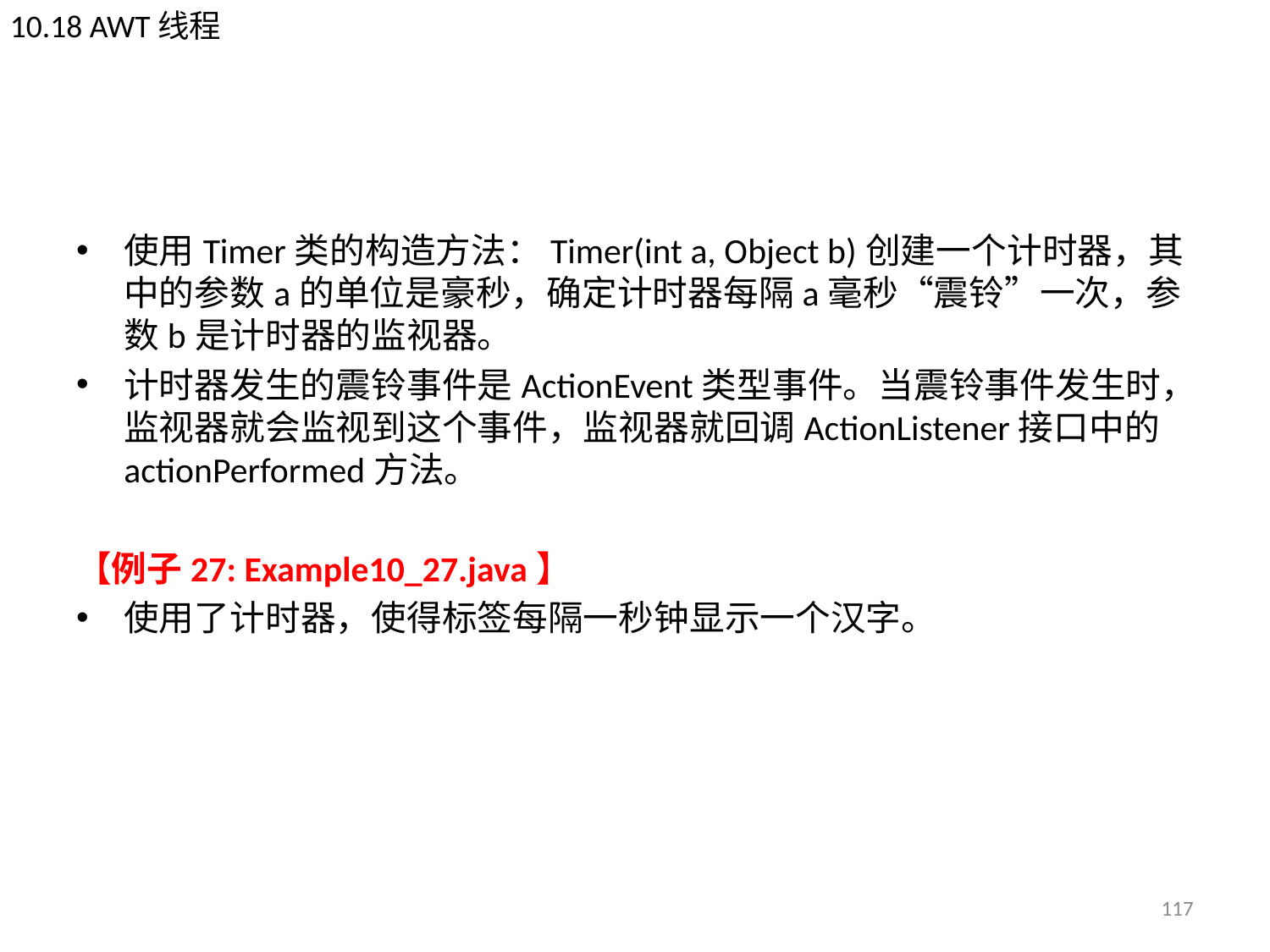

10.18 AWT线程
#
使用Timer类的构造方法：Timer(int a, Object b)创建一个计时器，其中的参数a的单位是豪秒，确定计时器每隔a毫秒“震铃”一次，参数b是计时器的监视器。
计时器发生的震铃事件是ActionEvent类型事件。当震铃事件发生时，监视器就会监视到这个事件，监视器就回调ActionListener接口中的actionPerformed方法。

【例子27: Example10_27.java】
使用了计时器，使得标签每隔一秒钟显示一个汉字。

117